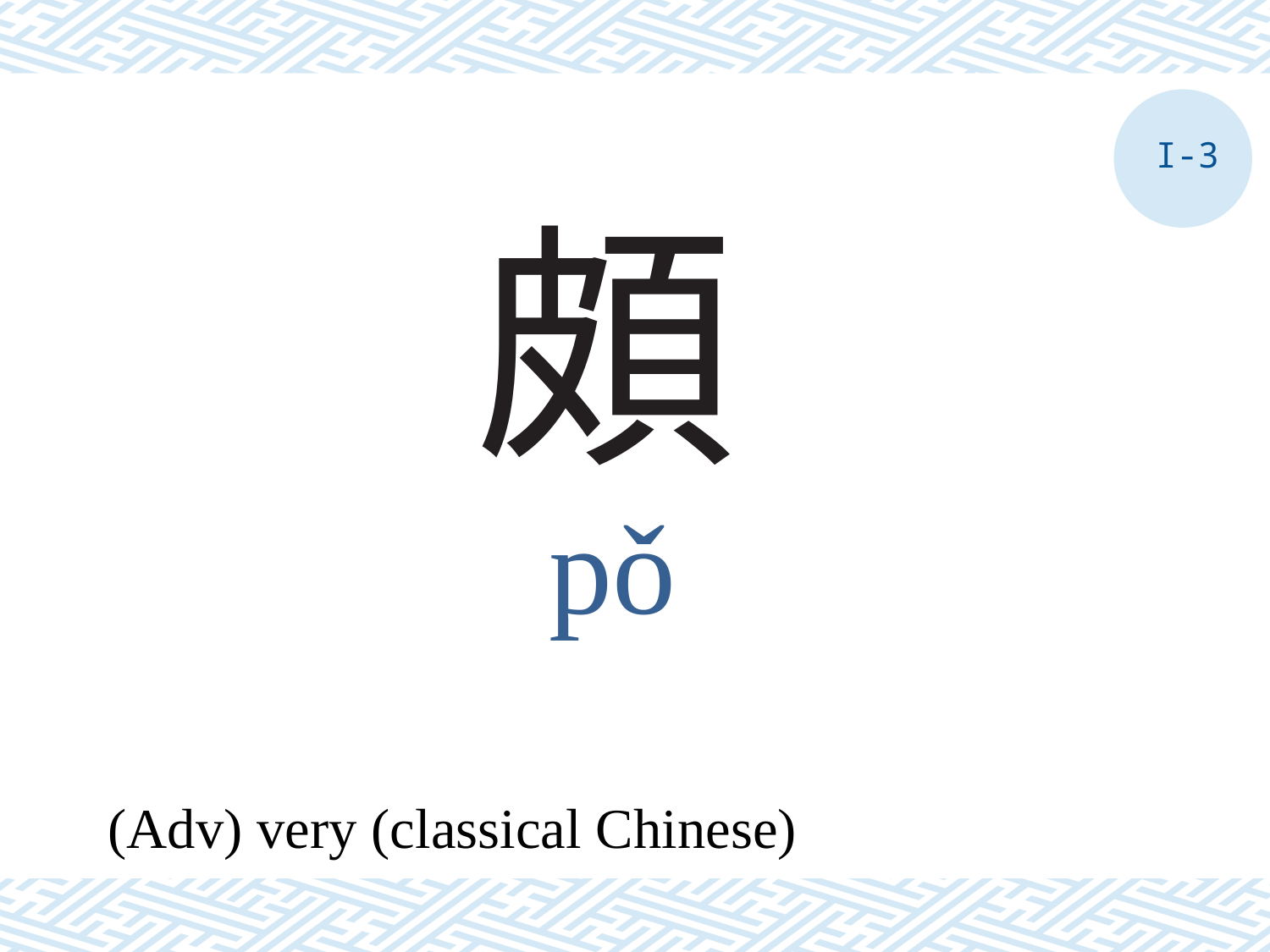

I-3

# 頗
pǒ
(Adv) very (classical Chinese)